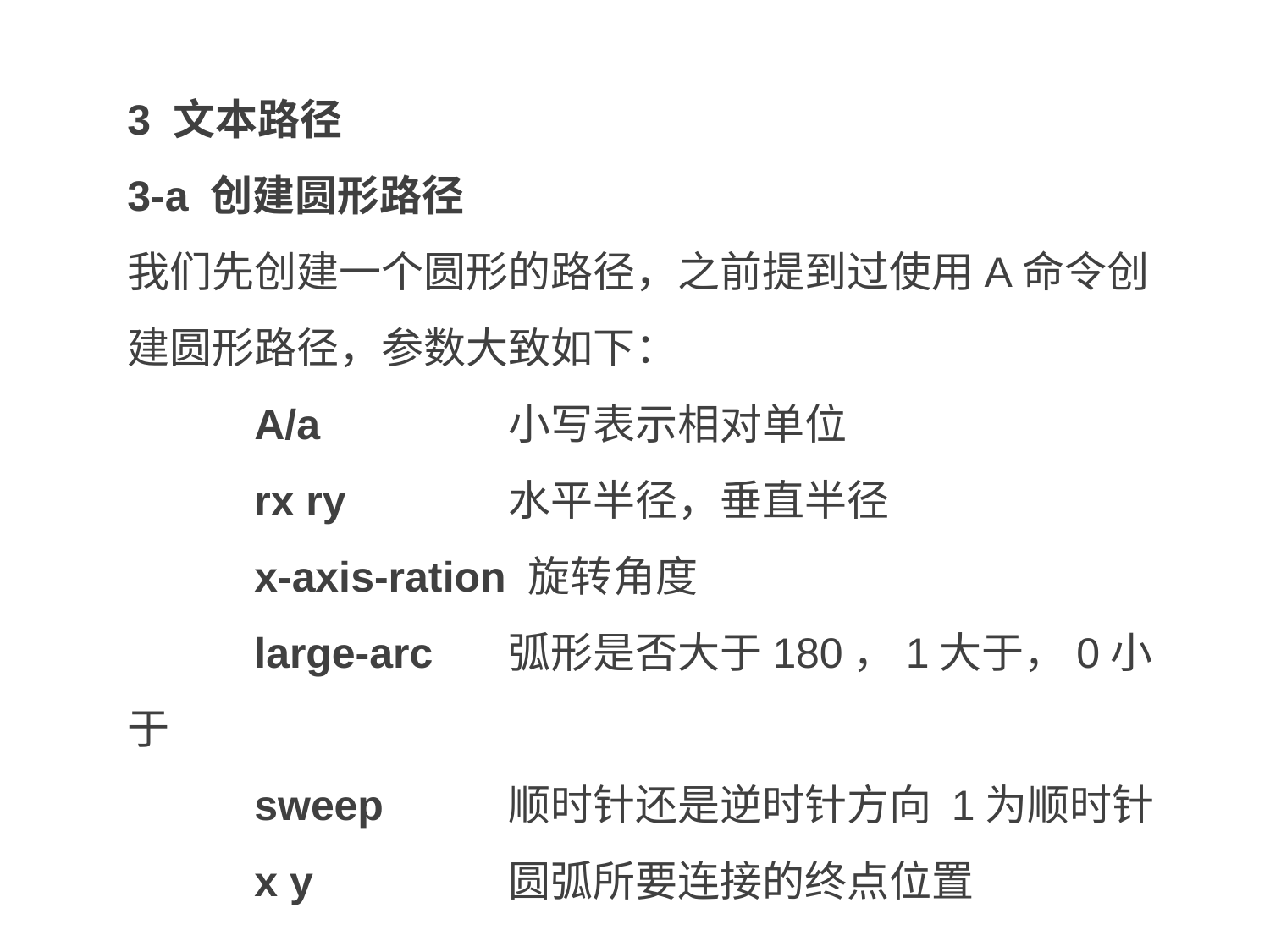

3 文本路径
3-a 创建圆形路径
我们先创建一个圆形的路径，之前提到过使用A命令创建圆形路径，参数大致如下：
	A/a        	小写表示相对单位
	rx ry 	     	水平半径，垂直半径
	x-axis-ration 旋转角度
	large-arc 	弧形是否大于180，1大于，0小于
	sweep 	顺时针还是逆时针方向 1为顺时针
	x y 		圆弧所要连接的终点位置